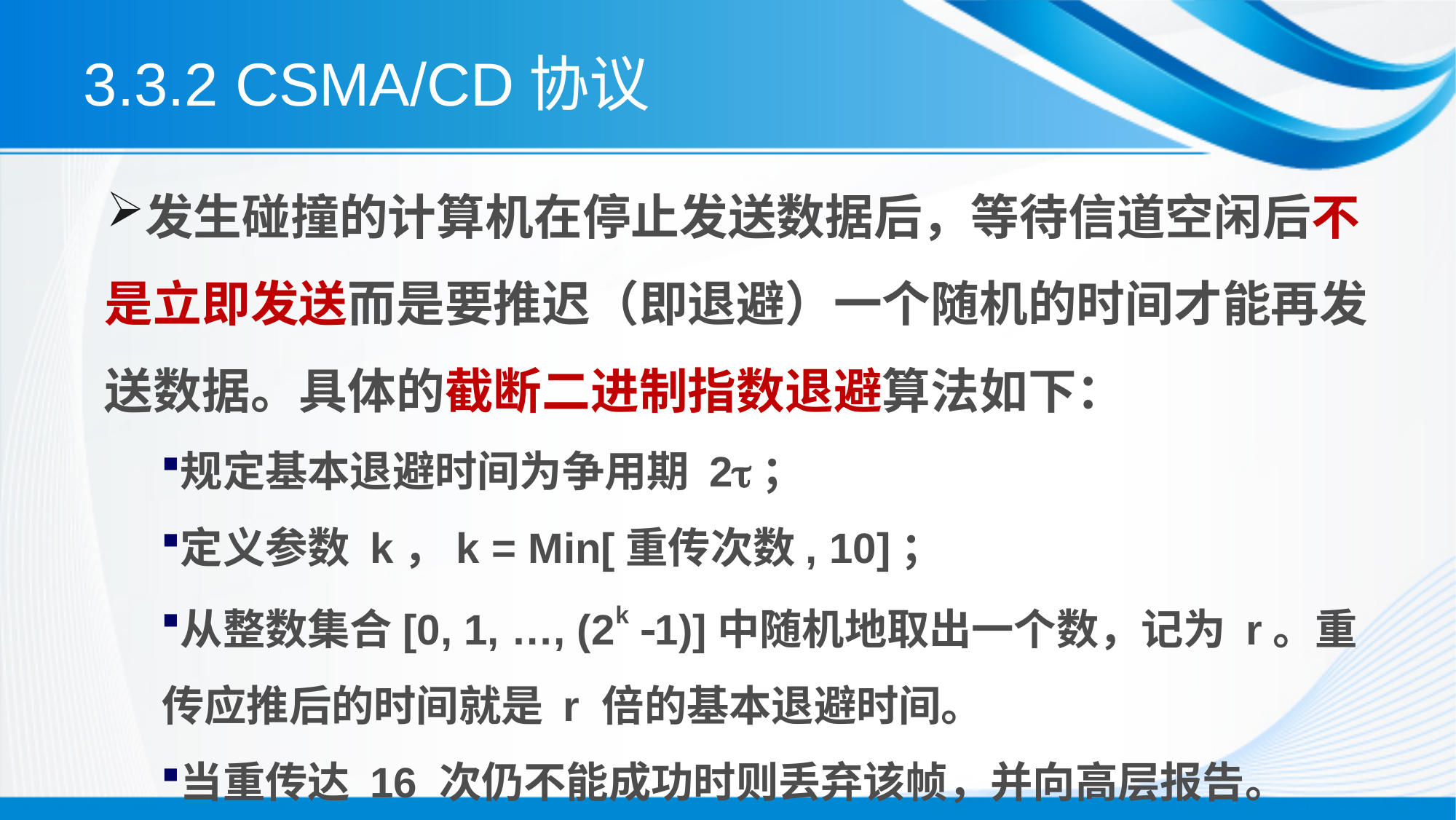

# 3.3.2 CSMA/CD协议
发生碰撞的计算机在停止发送数据后，等待信道空闲后不是立即发送而是要推迟（即退避）一个随机的时间才能再发送数据。具体的截断二进制指数退避算法如下：
规定基本退避时间为争用期 2τ；
定义参数 k，k = Min[重传次数, 10]；
从整数集合[0, 1, …, (2k −1)]中随机地取出一个数，记为 r。重传应推后的时间就是 r 倍的基本退避时间。
当重传达 16 次仍不能成功时则丢弃该帧，并向高层报告。